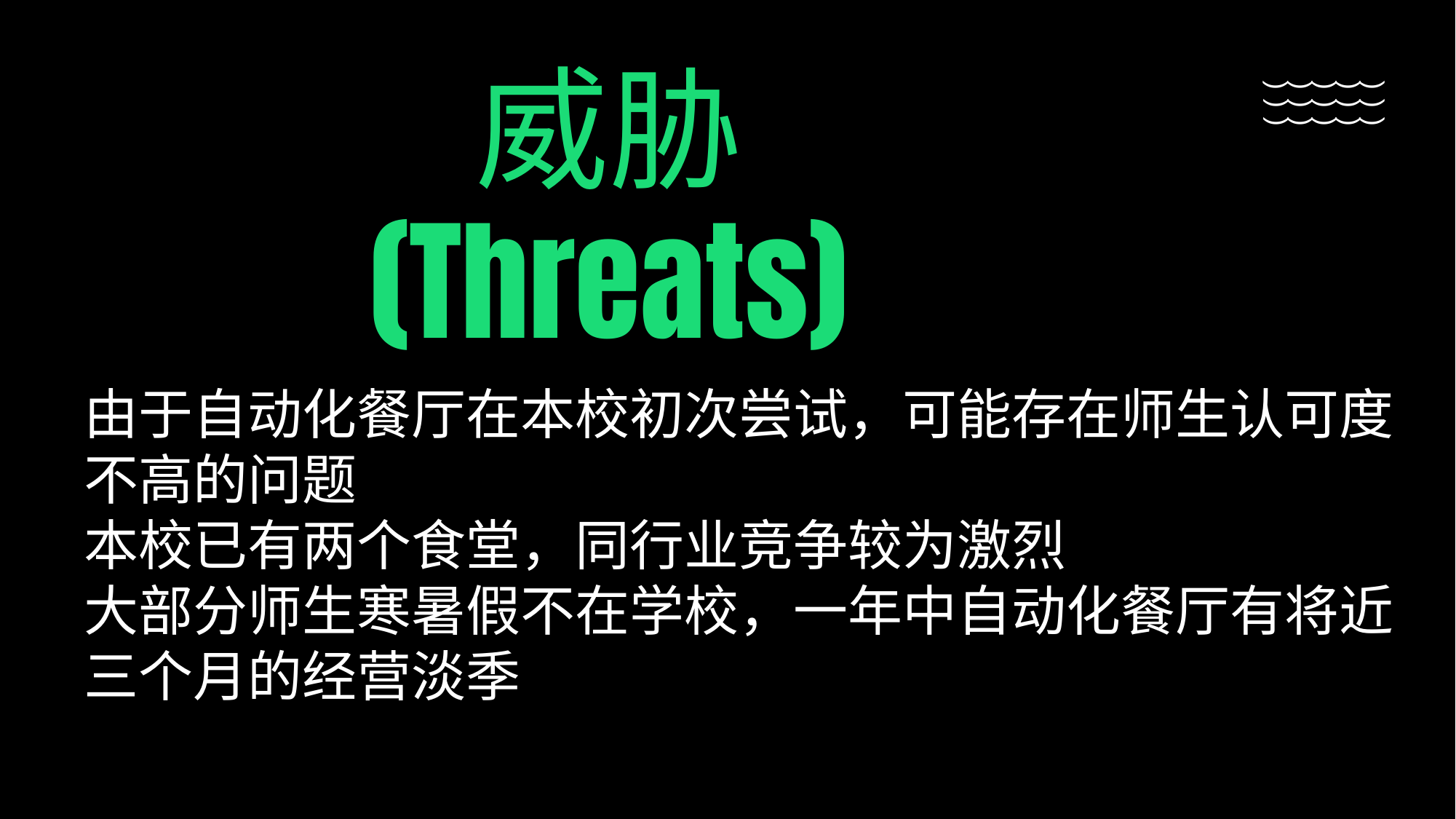

威胁
(Threats)
(
(
(
(
(
(
(
(
(
(
(
(
(
(
(
由于自动化餐厅在本校初次尝试，可能存在师生认可度不高的问题
本校已有两个食堂，同行业竞争较为激烈
大部分师生寒暑假不在学校，一年中自动化餐厅有将近三个月的经营淡季